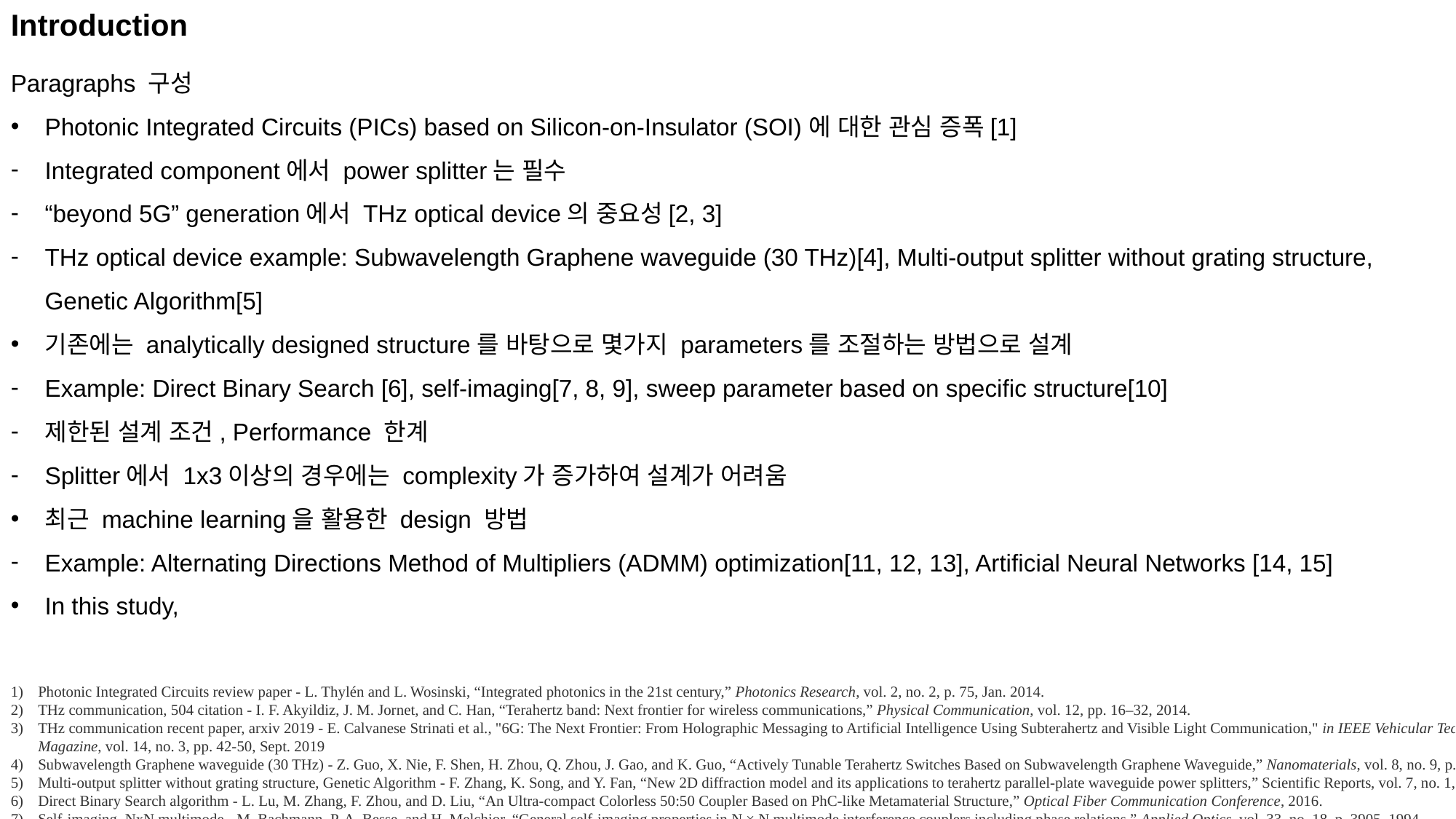

Introduction
Paragraphs 구성
Photonic Integrated Circuits (PICs) based on Silicon-on-Insulator (SOI)에 대한 관심 증폭[1]
Integrated component에서 power splitter는 필수
“beyond 5G” generation에서 THz optical device의 중요성[2, 3]
THz optical device example: Subwavelength Graphene waveguide (30 THz)[4], Multi-output splitter without grating structure, Genetic Algorithm[5]
기존에는 analytically designed structure를 바탕으로 몇가지 parameters를 조절하는 방법으로 설계
Example: Direct Binary Search [6], self-imaging[7, 8, 9], sweep parameter based on specific structure[10]
제한된 설계 조건, Performance 한계
Splitter에서 1x3이상의 경우에는 complexity가 증가하여 설계가 어려움
최근 machine learning을 활용한 design 방법
Example: Alternating Directions Method of Multipliers (ADMM) optimization[11, 12, 13], Artificial Neural Networks [14, 15]
In this study,
Photonic Integrated Circuits review paper - L. Thylén and L. Wosinski, “Integrated photonics in the 21st century,” Photonics Research, vol. 2, no. 2, p. 75, Jan. 2014.
THz communication, 504 citation - I. F. Akyildiz, J. M. Jornet, and C. Han, “Terahertz band: Next frontier for wireless communications,” Physical Communication, vol. 12, pp. 16–32, 2014.
THz communication recent paper, arxiv 2019 - E. Calvanese Strinati et al., "6G: The Next Frontier: From Holographic Messaging to Artificial Intelligence Using Subterahertz and Visible Light Communication," in IEEE Vehicular Technology Magazine, vol. 14, no. 3, pp. 42-50, Sept. 2019
Subwavelength Graphene waveguide (30 THz) - Z. Guo, X. Nie, F. Shen, H. Zhou, Q. Zhou, J. Gao, and K. Guo, “Actively Tunable Terahertz Switches Based on Subwavelength Graphene Waveguide,” Nanomaterials, vol. 8, no. 9, p. 665, 2018.
Multi-output splitter without grating structure, Genetic Algorithm - F. Zhang, K. Song, and Y. Fan, “New 2D diffraction model and its applications to terahertz parallel-plate waveguide power splitters,” Scientific Reports, vol. 7, no. 1, Sep. 2017.
Direct Binary Search algorithm - L. Lu, M. Zhang, F. Zhou, and D. Liu, “An Ultra-compact Colorless 50:50 Coupler Based on PhC-like Metamaterial Structure,” Optical Fiber Communication Conference, 2016.
Self-imaging, NxN multimode - M. Bachmann, P. A. Besse, and H. Melchior, “General self-imaging properties in N × N multimode interference couplers including phase relations,” Applied Optics, vol. 33, no. 18, p. 3905, 1994.
Self-imaging, multimode, review - L. Soldano and E. Pennings, “Optical multi-mode interference devices based on self-imaging: principles and applications,” Journal of Lightwave Technology, vol. 13, no. 4, pp. 615–627, 1995.
Analytic method - Eigenmode decomposition theory - Y. Tian, J. Qiu, M. Yu, Z. Huang, Y. Qiao, Z. Dong, and J. Wu, “Broadband 1 × 3 Couplers With Variable Splitting Ratio Using Cascaded Step-Size MMI,” IEEE Photonics Journal, vol. 10, no. 3, pp. 1–8, 2018.
Butterfly geometry - P. Besse, E. Gini, M. Bachmann, and H. Melchior, “New 2×2 and 1×3 multimode interference couplers with free selection of power splitting ratios,” Journal of Lightwave Technology, vol. 14, no. 10, pp. 2286–2293, 1996.
Machine Learning_Alternating Directions Method of Multipliers (ADMM) optimization algorithm - A. Y. Piggott, J. Lu, K. G. Lagoudakis, J. Petykiewicz, T. M. Babinec, and J. Vučković, “Inverse design and demonstration of a compact and broadband on-chip wavelength demultiplexer,” Nature Photonics, vol. 9, no. 6, pp. 374–377, 2015.
Machine Learning_Alternating Directions Method of Multipliers (ADMM) optimization algorithm, T-shape Polarizatino Beamsplitter - Z. Ye, J. Qiu, C. Meng, L. Zheng, Z. Dong, and J. Wu, “Inverse Design of a SOI T-junction Polarization Beamsplitter,” Journal of Physics: Conference Series, vol. 844, p. 012009, 2017.
Machine Learning_Alternating Directions Method of Multipliers (ADMM) optimization algorithm - A. Y. Piggott, J. Petykiewicz, L. Su, and J. Vučković, “Fabrication-constrained nanophotonic inverse design,” Scientific Reports, vol. 7, no. 1, Nov. 2017.
Deep Learning_ResNet algorithm (without Convolutional Networks) - M. H. Tahersima, K. Kojima, T. Koike-Akino, D. Jha, B. Wang, C. Lin, and K. Parsons, “Deep Neural Network Inverse Design of Integrated Photonic Power Splitters,” Scientific Reports, vol. 9, no. 1, 2019.
Deep Learning_Covolutional Neural Network(CNN) algorithm - M. H. Tahersima, K. Kojima, T. Koike-Akino, D. Jha, B. Wang, C. Lin, and K. Parsons, “Nanostructured Photonic Power Splitter Design via Convolutional Neural Networks,” Conference on Lasers and Electro-Optics, 2019.